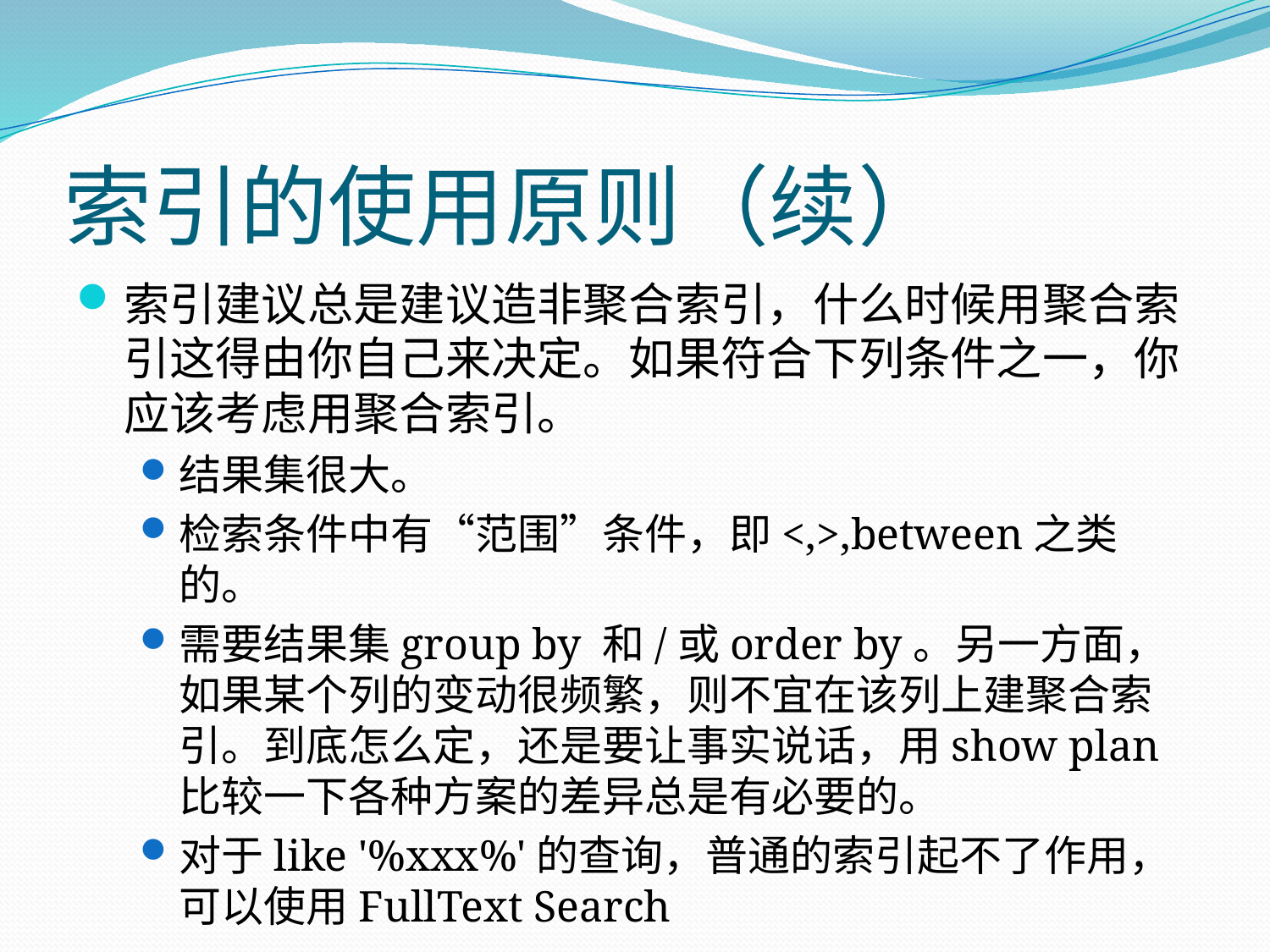

# 索引的使用原则（续）
索引建议总是建议造非聚合索引，什么时候用聚合索引这得由你自己来决定。如果符合下列条件之一，你应该考虑用聚合索引。
结果集很大。
检索条件中有“范围”条件，即<,>,between之类的。
需要结果集group by 和/或order by。另一方面，如果某个列的变动很频繁，则不宜在该列上建聚合索引。到底怎么定，还是要让事实说话，用show plan比较一下各种方案的差异总是有必要的。
对于like '%xxx%'的查询，普通的索引起不了作用，可以使用FullText Search